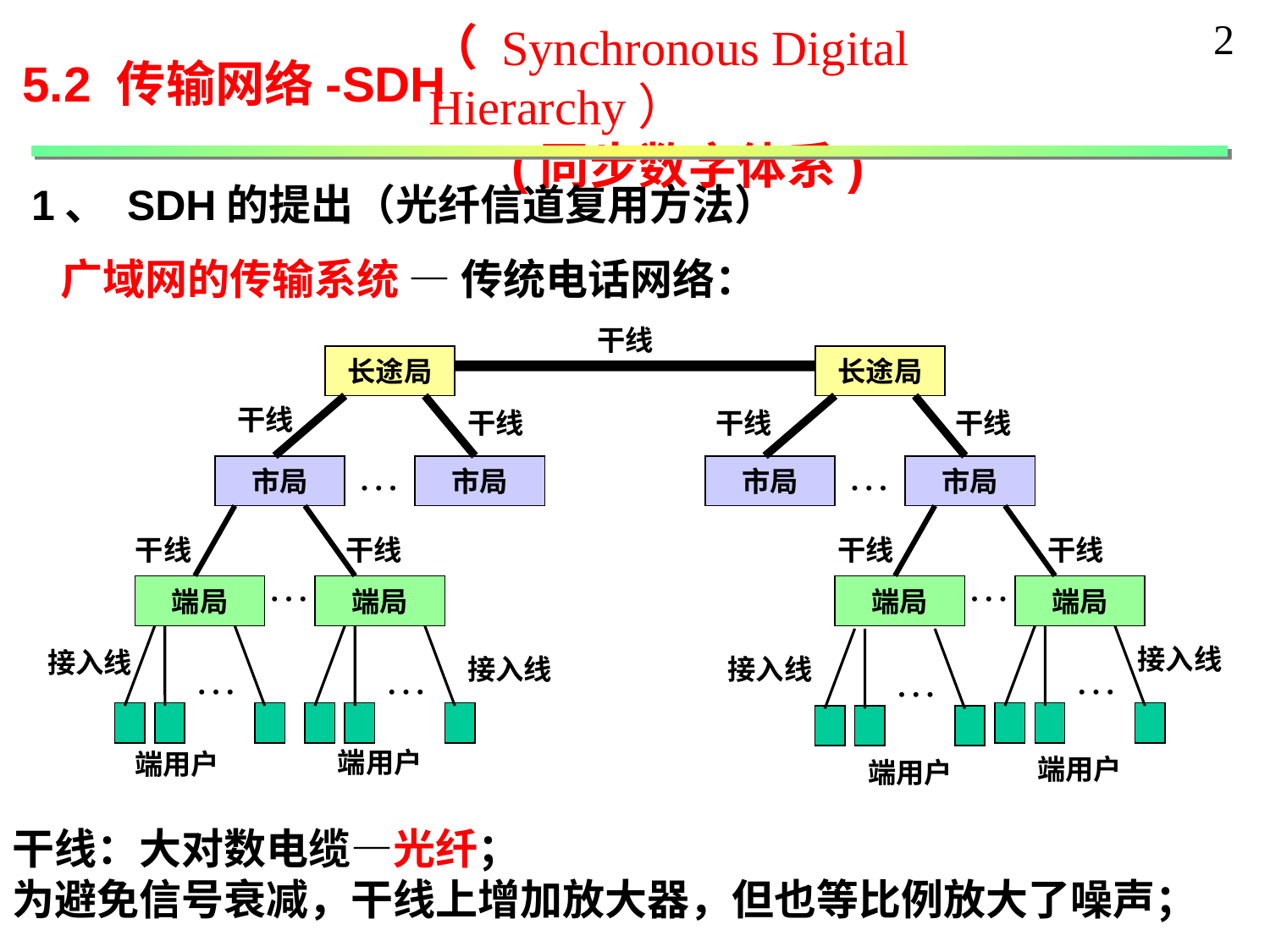

2
（ Synchronous Digital Hierarchy）
      (同步数字体系)
5.2 传输网络-SDH

1、 SDH的提出（光纤信道复用方法）
  广域网的传输系统 — 传统电话网络：
干线
长途局
长途局

干线

干线
干线
干线
…
…
市局
市局
市局
市局

干线
干线
干线
干线
…
…
端局
端局
端局
端局

接入线
接入线
…
…
接入线
接入线
…
…

端用户
端用户
端用户
端用户
干线：大对数电缆—光纤；
为避免信号衰减，干线上增加放大器，但也等比例放大了噪声；